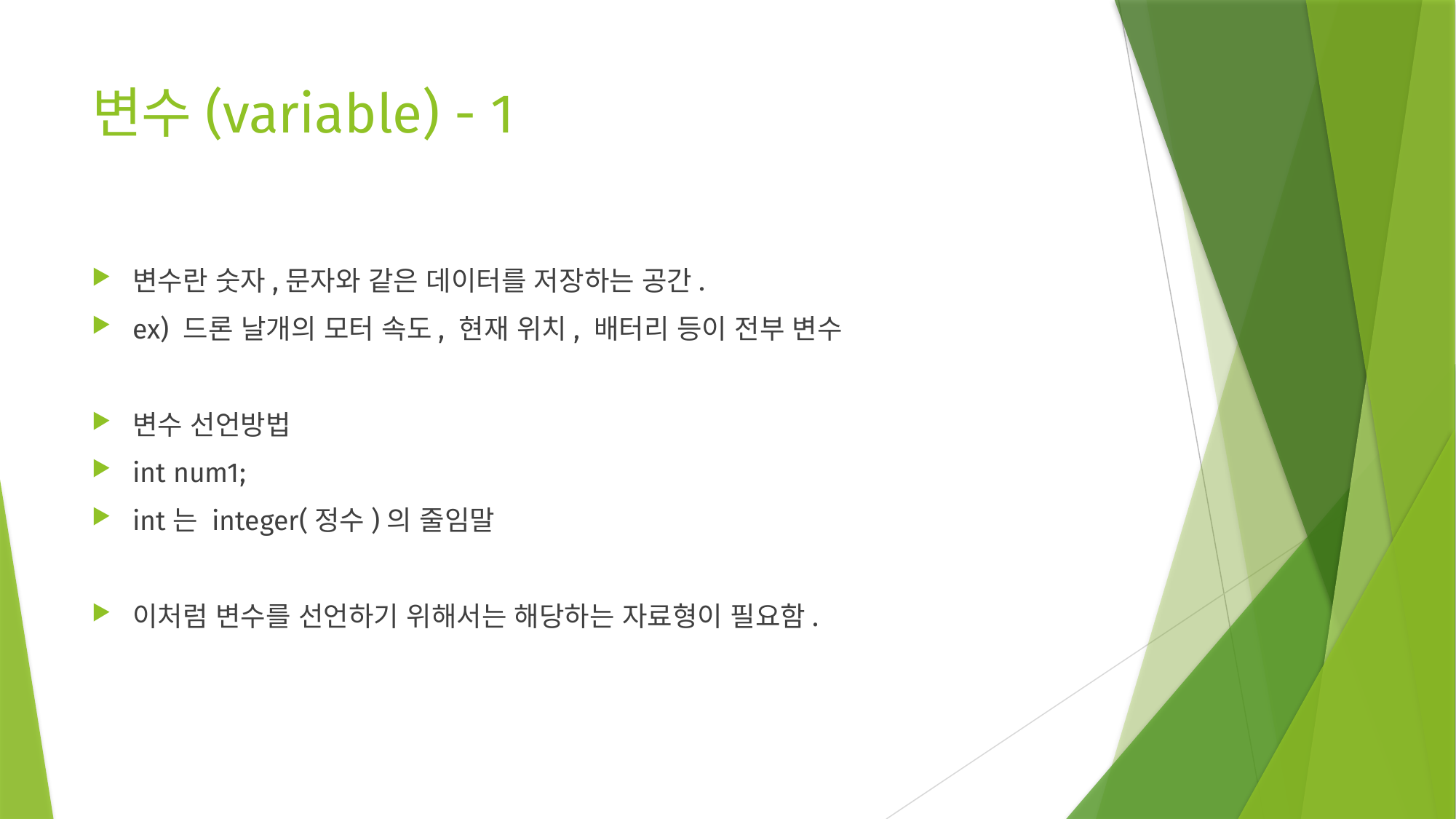

# 변수(variable) - 1
변수란 숫자,문자와 같은 데이터를 저장하는 공간.
ex) 드론 날개의 모터 속도, 현재 위치, 배터리 등이 전부 변수

변수 선언방법
int num1;
int는 integer(정수)의 줄임말

이처럼 변수를 선언하기 위해서는 해당하는 자료형이 필요함.